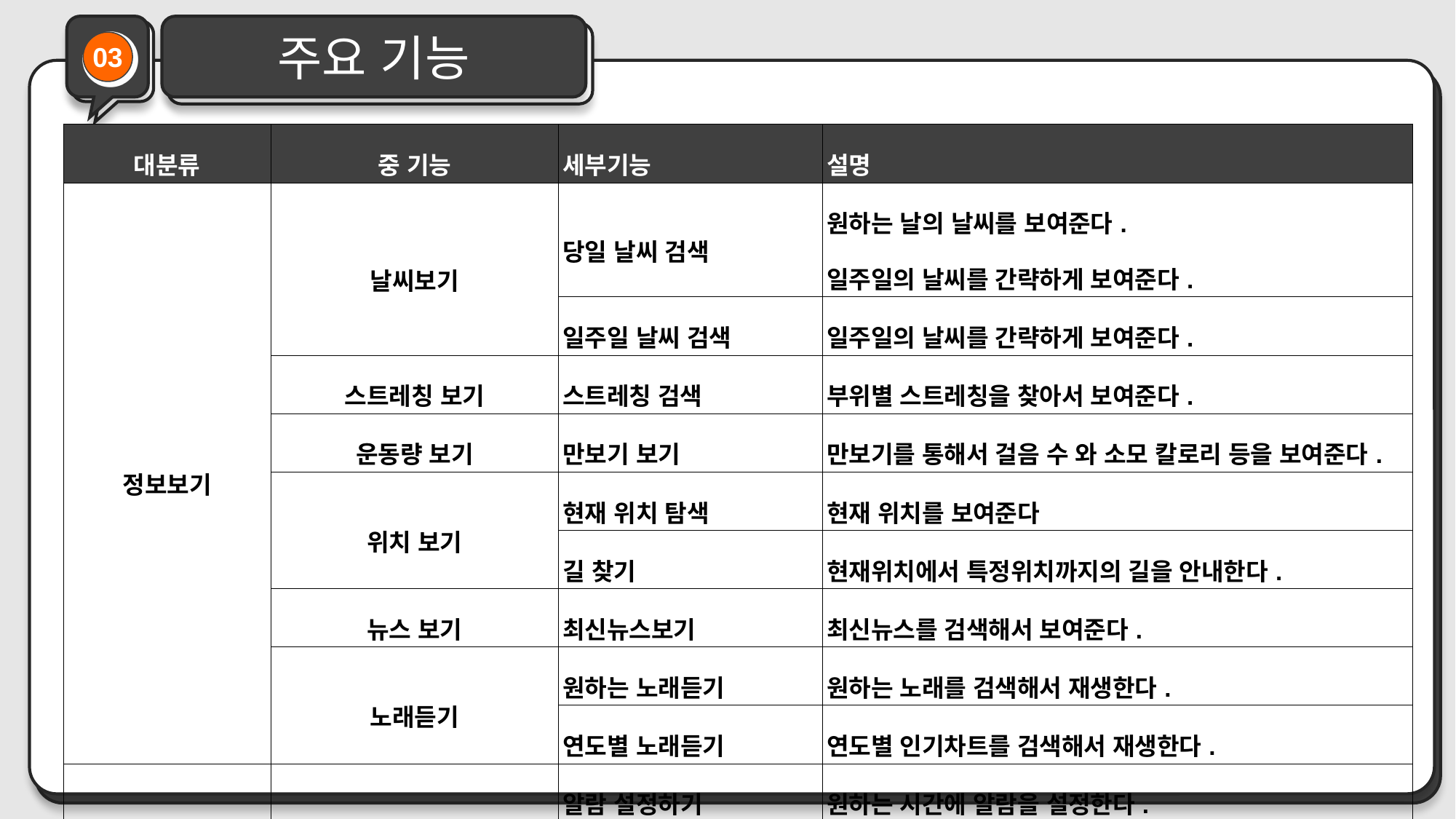

주요 기능

03

| 대분류 | 중 기능 | 세부기능 | 설명 |
| --- | --- | --- | --- |
| 정보보기 | 날씨보기 | 당일 날씨 검색 | 원하는 날의 날씨를 보여준다. 일주일의 날씨를 간략하게 보여준다. |
|  |  | 일주일 날씨 검색 | 일주일의 날씨를 간략하게 보여준다. |
|  | 스트레칭 보기 | 스트레칭 검색 | 부위별 스트레칭을 찾아서 보여준다. |
|  | 운동량 보기 | 만보기 보기 | 만보기를 통해서 걸음 수 와 소모 칼로리 등을 보여준다. |
|  | 위치 보기 | 현재 위치 탐색 | 현재 위치를 보여준다 |
|  |  | 길 찾기 | 현재위치에서 특정위치까지의 길을 안내한다. |
|  | 뉴스 보기 | 최신뉴스보기 | 최신뉴스를 검색해서 보여준다. |
|  | 노래듣기 | 원하는 노래듣기 | 원하는 노래를 검색해서 재생한다. |
|  |  | 연도별 노래듣기 | 연도별 인기차트를 검색해서 재생한다. |
| 알람 기능 | 알람 설정 | 알람 설정하기 | 원하는 시간에 알람을 설정한다. |
|  |  | 자동 알람 설정하기 | 15,30,60분 후의 알람을 자동으로 설정한다. |
|  | 긴급 알람 | 긴급SOS 알람 울리기 | 긴급상황시 SOS알람을 울린다. |